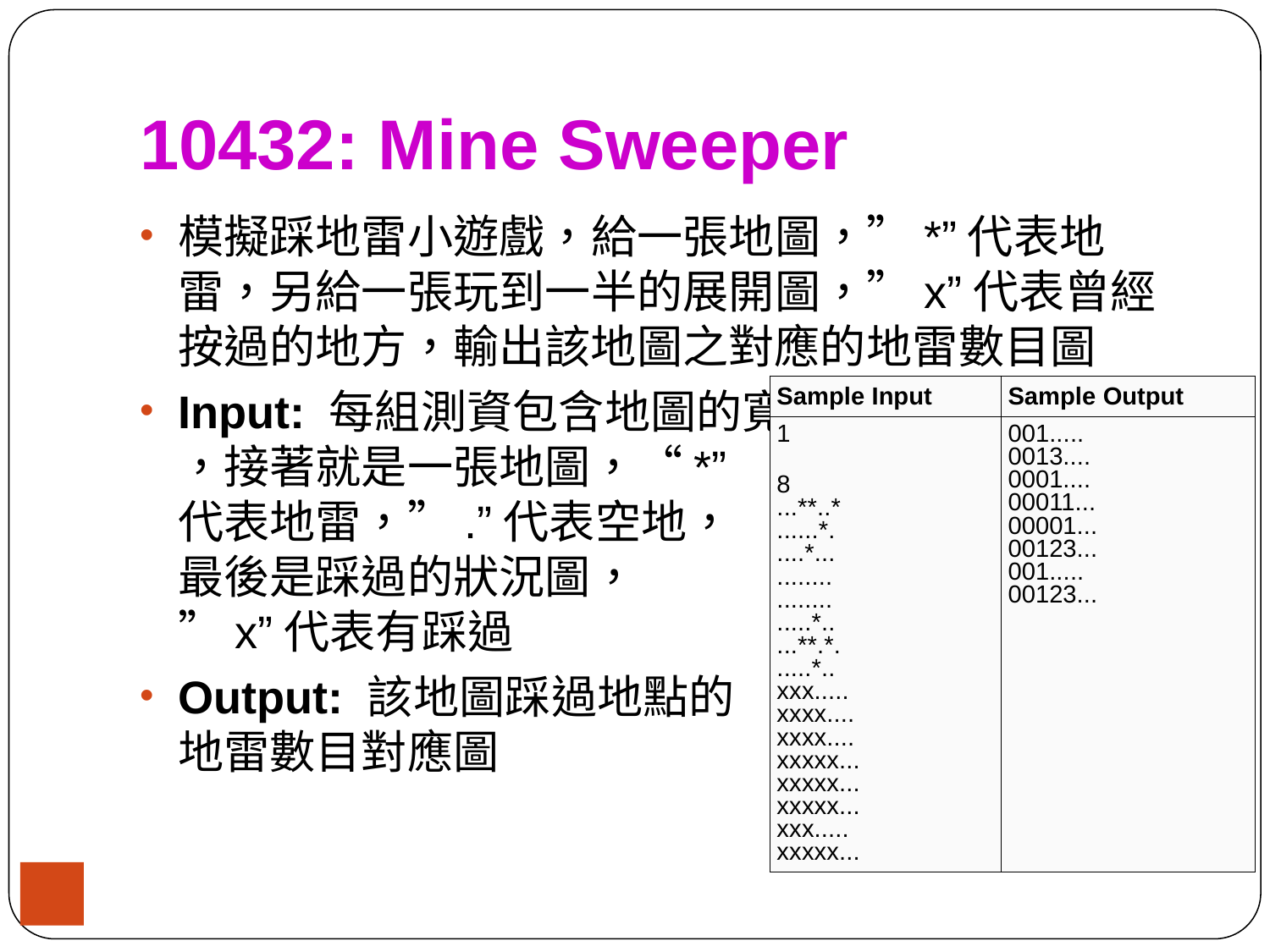

# 10432: Mine Sweeper
模擬踩地雷小遊戲，給一張地圖，”*”代表地雷，另給一張玩到一半的展開圖，”x”代表曾經按過的地方，輸出該地圖之對應的地雷數目圖
Input: 每組測資包含地圖的寬
，接著就是一張地圖，“*”
代表地雷，”.”代表空地，
最後是踩過的狀況圖，
”x”代表有踩過
Output: 該地圖踩過地點的
地雷數目對應圖
| Sample Input | Sample Output |
| --- | --- |
| 1 8 ...\*\*..\* ......\*. ....\*... ........ ........ .....\*.. ...\*\*.\*. .....\*.. xxx..... xxxx.... xxxx.... xxxxx... xxxxx... xxxxx... xxx..... xxxxx... | 001..... 0013.... 0001.... 00011... 00001... 00123... 001..... 00123... |